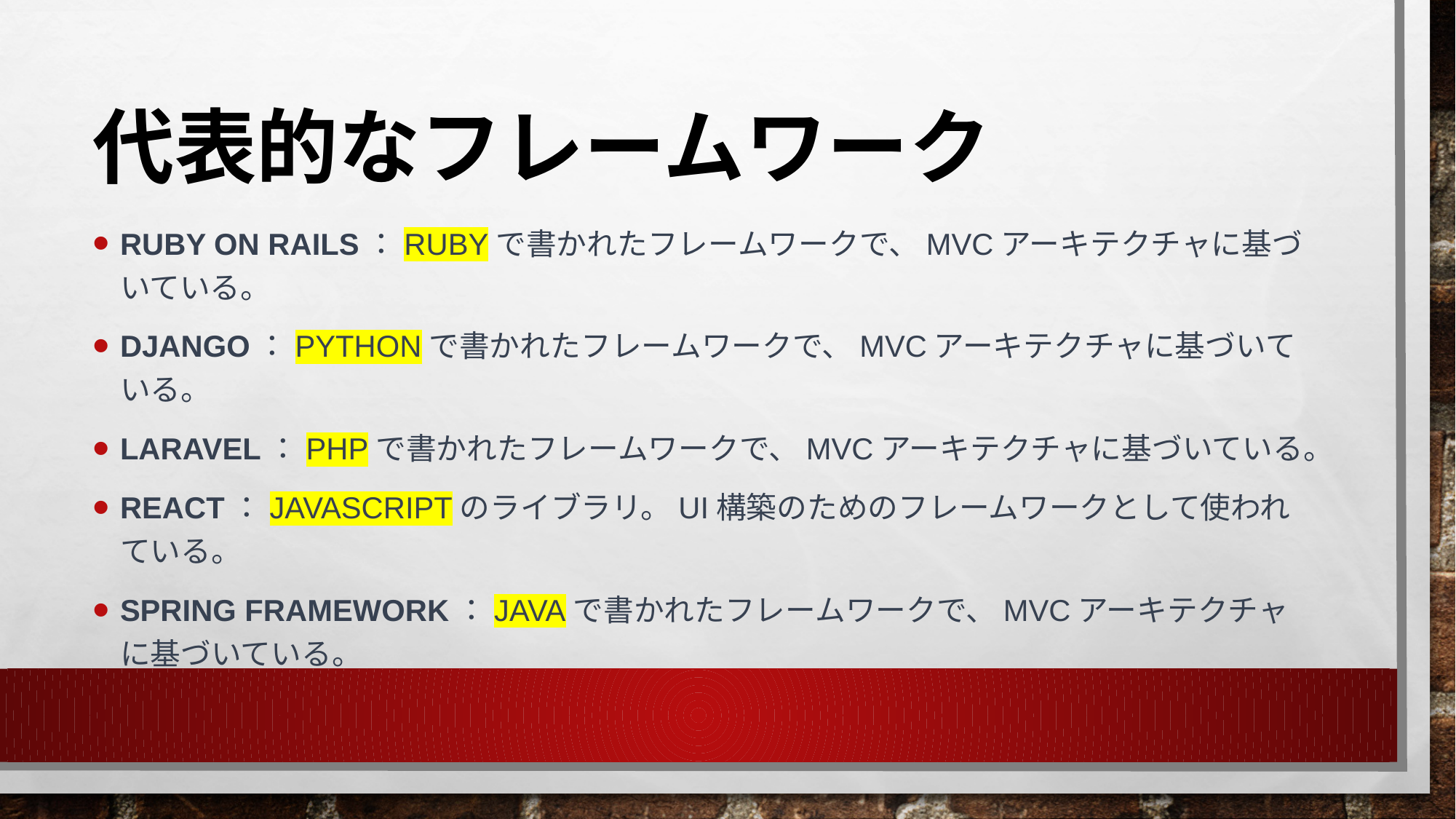

# 代表的なフレームワーク
Ruby on Rails：rubyで書かれたフレームワークで、MVCアーキテクチャに基づいている。
Django：pythonで書かれたフレームワークで、MVCアーキテクチャに基づいている。
Laravel：PHPで書かれたフレームワークで、MVCアーキテクチャに基づいている。
React：javascriptのライブラリ。UI構築のためのフレームワークとして使われている。
Spring Framework：javaで書かれたフレームワークで、MVCアーキテクチャに基づいている。